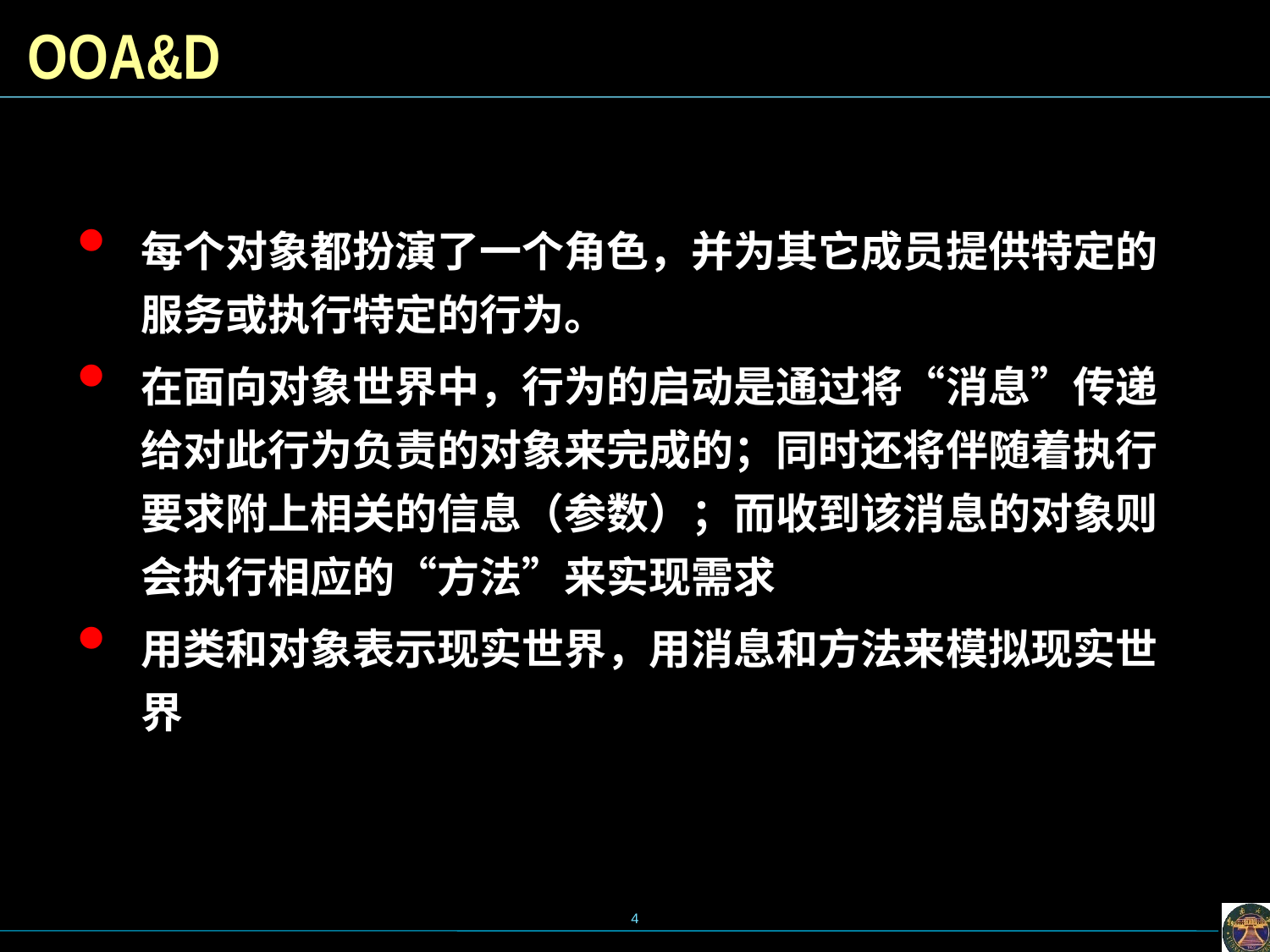

OOA&D
每个对象都扮演了一个角色，并为其它成员提供特定的服务或执行特定的行为。
在面向对象世界中，行为的启动是通过将“消息”传递给对此行为负责的对象来完成的；同时还将伴随着执行要求附上相关的信息（参数）；而收到该消息的对象则会执行相应的“方法”来实现需求
用类和对象表示现实世界，用消息和方法来模拟现实世界